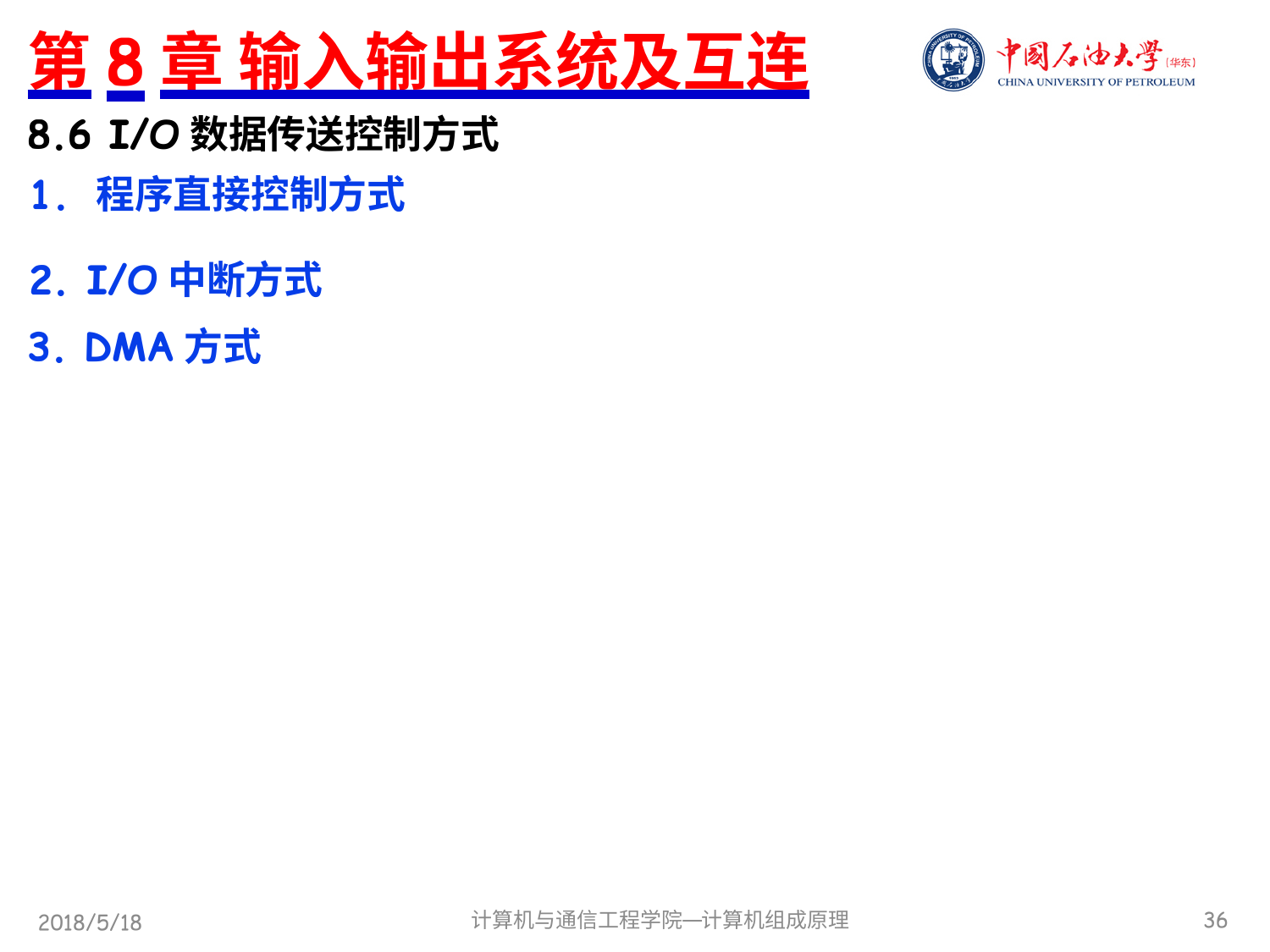

# 第8章 输入输出系统及互连
8.6 I/O数据传送控制方式
1. 程序直接控制方式
2. I/O中断方式
3. DMA方式
计算机与通信工程学院—计算机组成原理
36
2018/5/18